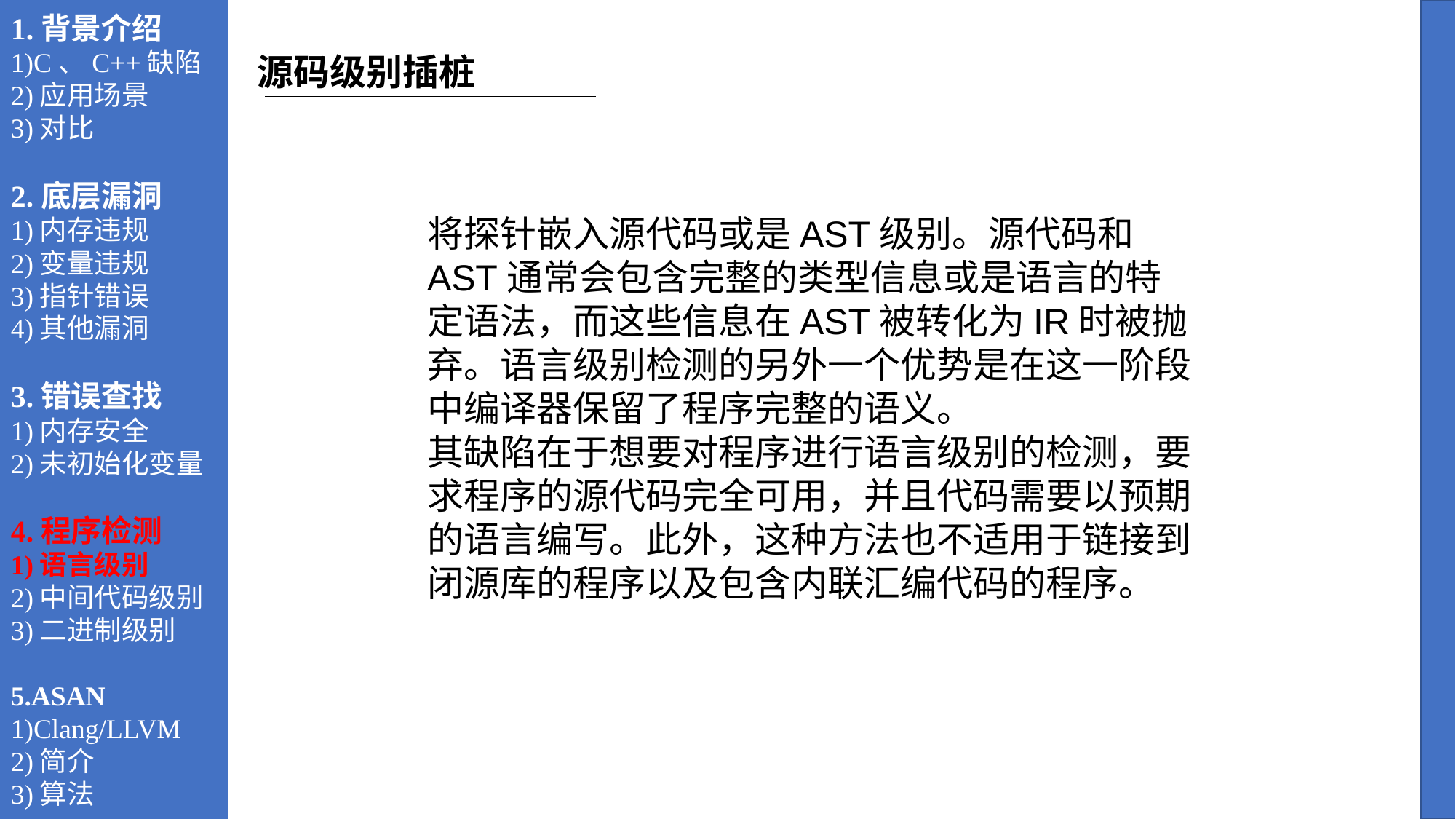

1.背景介绍
1)C、C++缺陷
2)应用场景
3)对比

2.底层漏洞
1)内存违规
2)变量违规
3)指针错误
4)其他漏洞

3.错误查找
1)内存安全
2)未初始化变量

4.程序检测
1)语言级别
2)中间代码级别
3)二进制级别

5.ASAN
1)Clang/LLVM
2)简介
3)算法

源码级别插桩
将探针嵌入源代码或是AST级别。源代码和AST通常会包含完整的类型信息或是语言的特定语法，而这些信息在AST被转化为IR时被抛弃。语言级别检测的另外一个优势是在这一阶段中编译器保留了程序完整的语义。
其缺陷在于想要对程序进行语言级别的检测，要求程序的源代码完全可用，并且代码需要以预期的语言编写。此外，这种方法也不适用于链接到闭源库的程序以及包含内联汇编代码的程序。